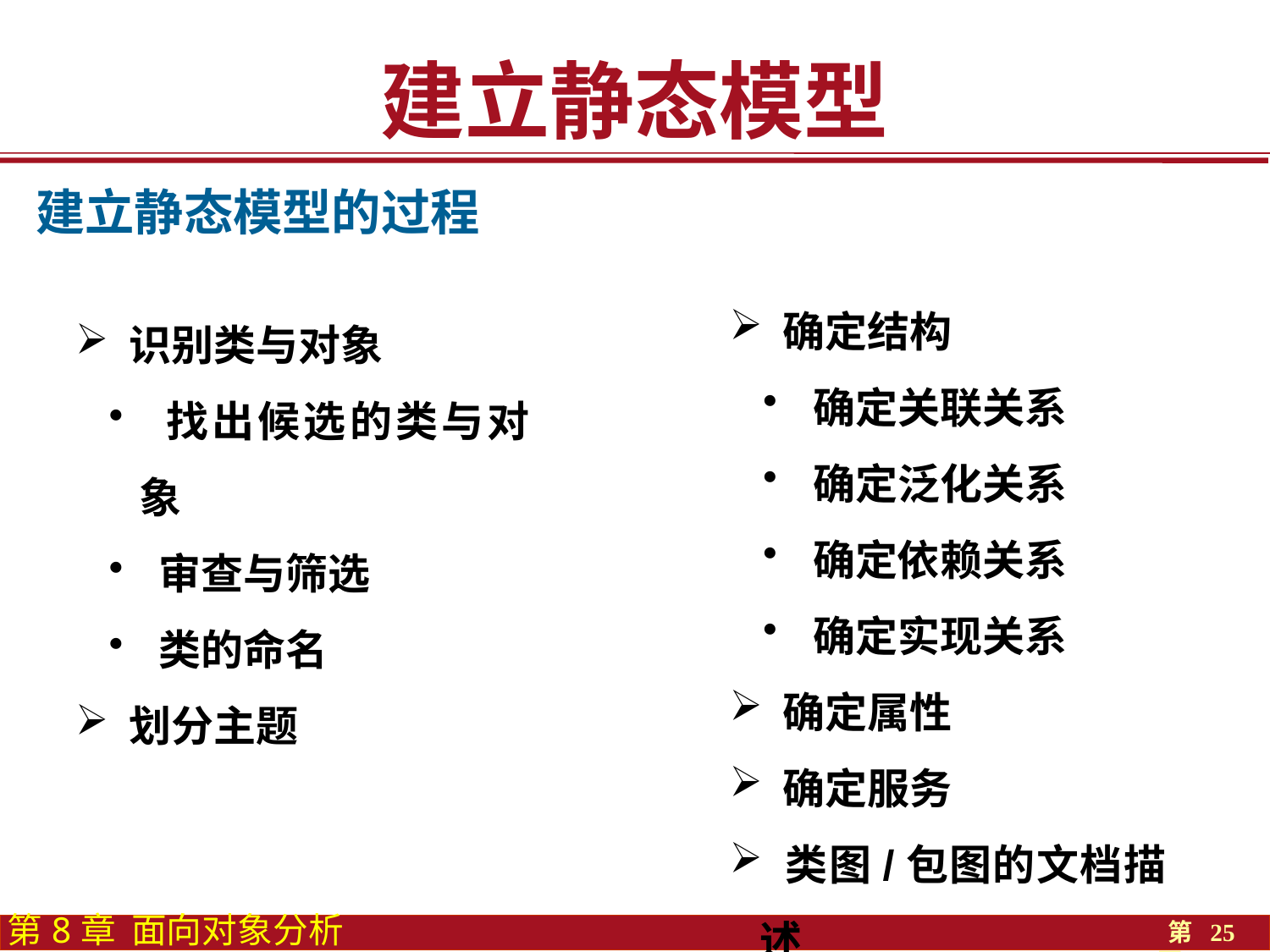

建立静态模型
建立静态模型的过程
 确定结构
 确定关联关系
 确定泛化关系
 确定依赖关系
 确定实现关系
 确定属性
 确定服务
 类图/包图的文档描述
 识别类与对象
 找出候选的类与对象
 审查与筛选
 类的命名
 划分主题